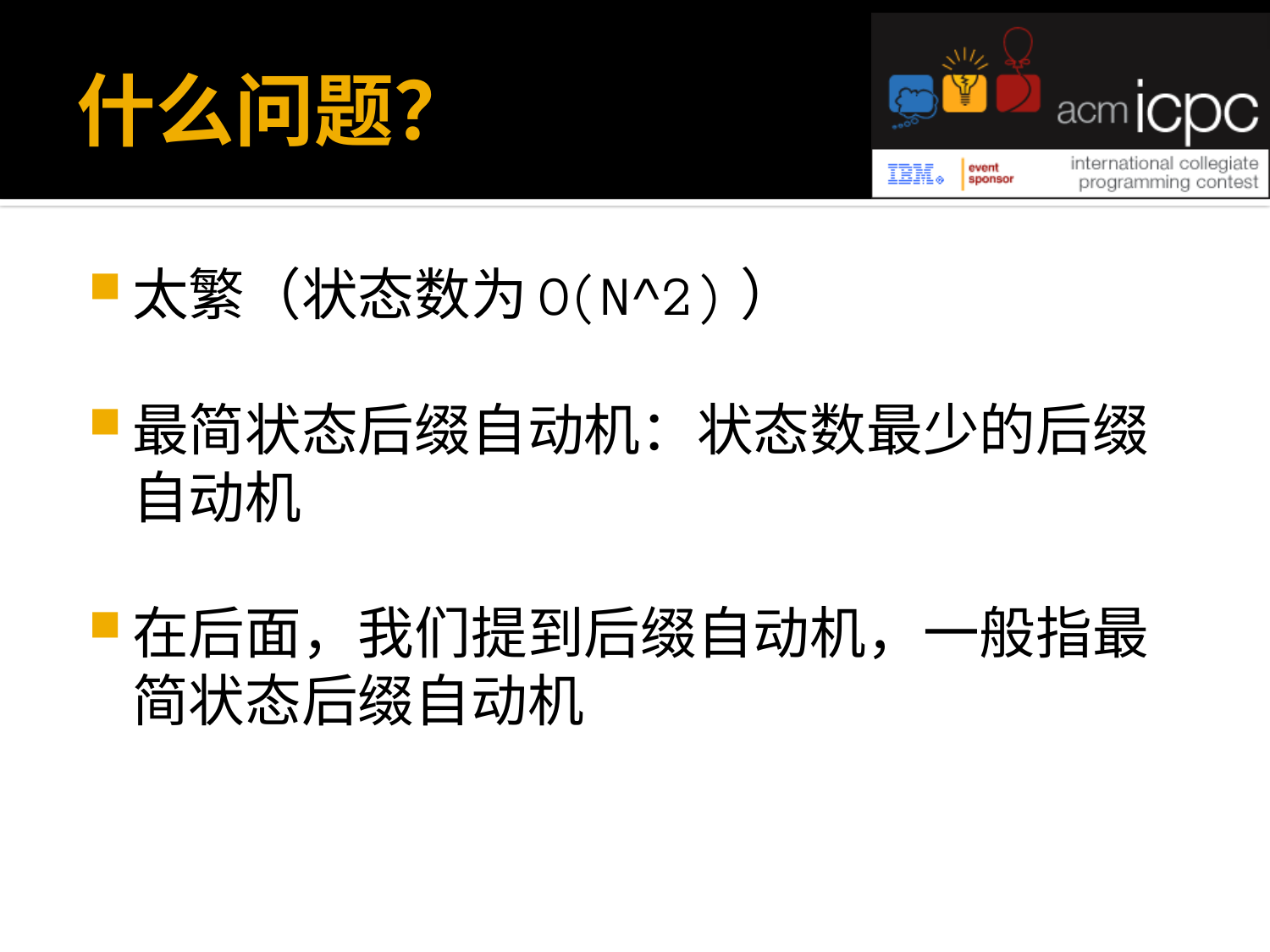

# 什么问题？
太繁（状态数为O(N^2)）

最简状态后缀自动机：状态数最少的后缀自动机

在后面，我们提到后缀自动机，一般指最简状态后缀自动机